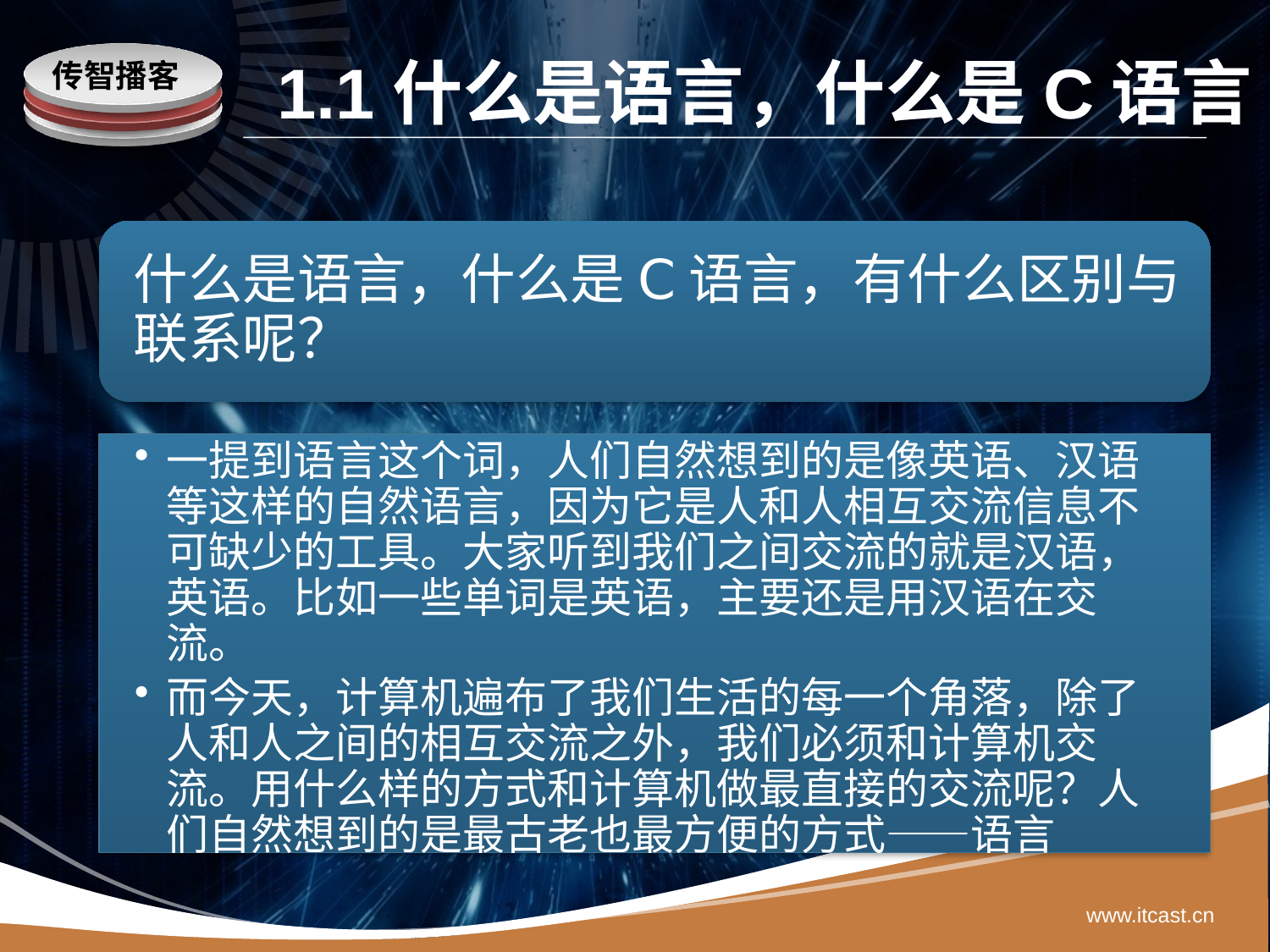

# 1.1什么是语言，什么是C语言
传智播客
什么是语言，什么是C语言，有什么区别与联系呢？
一提到语言这个词，人们自然想到的是像英语、汉语等这样的自然语言，因为它是人和人相互交流信息不可缺少的工具。大家听到我们之间交流的就是汉语，英语。比如一些单词是英语，主要还是用汉语在交流。
而今天，计算机遍布了我们生活的每一个角落，除了人和人之间的相互交流之外，我们必须和计算机交流。用什么样的方式和计算机做最直接的交流呢？人们自然想到的是最古老也最方便的方式——语言
www.itcast.cn